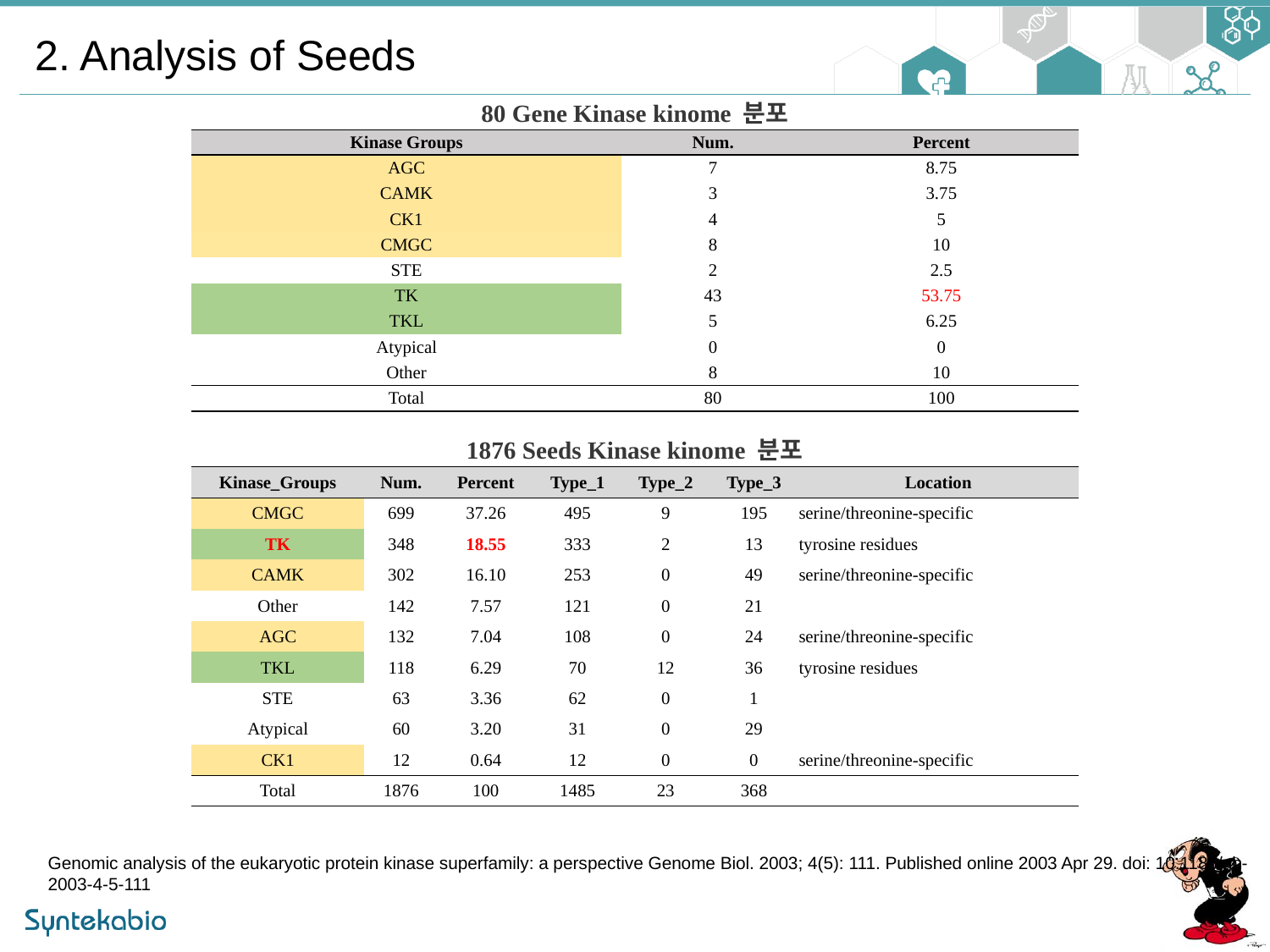

2. Analysis of Seeds
| 80 Gene Kinase kinome 분포 |  |  |
| --- | --- | --- |
| Kinase Groups | Num. | Percent |
| AGC | 7 | 8.75 |
| CAMK | 3 | 3.75 |
| CK1 | 4 | 5 |
| CMGC | 8 | 10 |
| STE | 2 | 2.5 |
| TK | 43 | 53.75 |
| TKL | 5 | 6.25 |
| Atypical | 0 | 0 |
| Other | 8 | 10 |
| Total | 80 | 100 |
1876 Seeds Kinase kinome 분포
| Kinase\_Groups | Num. | Percent | Type\_1 | Type\_2 | Type\_3 | Location |
| --- | --- | --- | --- | --- | --- | --- |
| CMGC | 699 | 37.26 | 495 | 9 | 195 | serine/threonine-specific |
| TK | 348 | 18.55 | 333 | 2 | 13 | tyrosine residues |
| CAMK | 302 | 16.10 | 253 | 0 | 49 | serine/threonine-specific |
| Other | 142 | 7.57 | 121 | 0 | 21 |  |
| AGC | 132 | 7.04 | 108 | 0 | 24 | serine/threonine-specific |
| TKL | 118 | 6.29 | 70 | 12 | 36 | tyrosine residues |
| STE | 63 | 3.36 | 62 | 0 | 1 |  |
| Atypical | 60 | 3.20 | 31 | 0 | 29 |  |
| CK1 | 12 | 0.64 | 12 | 0 | 0 | serine/threonine-specific |
| Total | 1876 | 100 | 1485 | 23 | 368 |  |
Genomic analysis of the eukaryotic protein kinase superfamily: a perspective Genome Biol. 2003; 4(5): 111. Published online 2003 Apr 29. doi: 10.1186/gb-2003-4-5-111